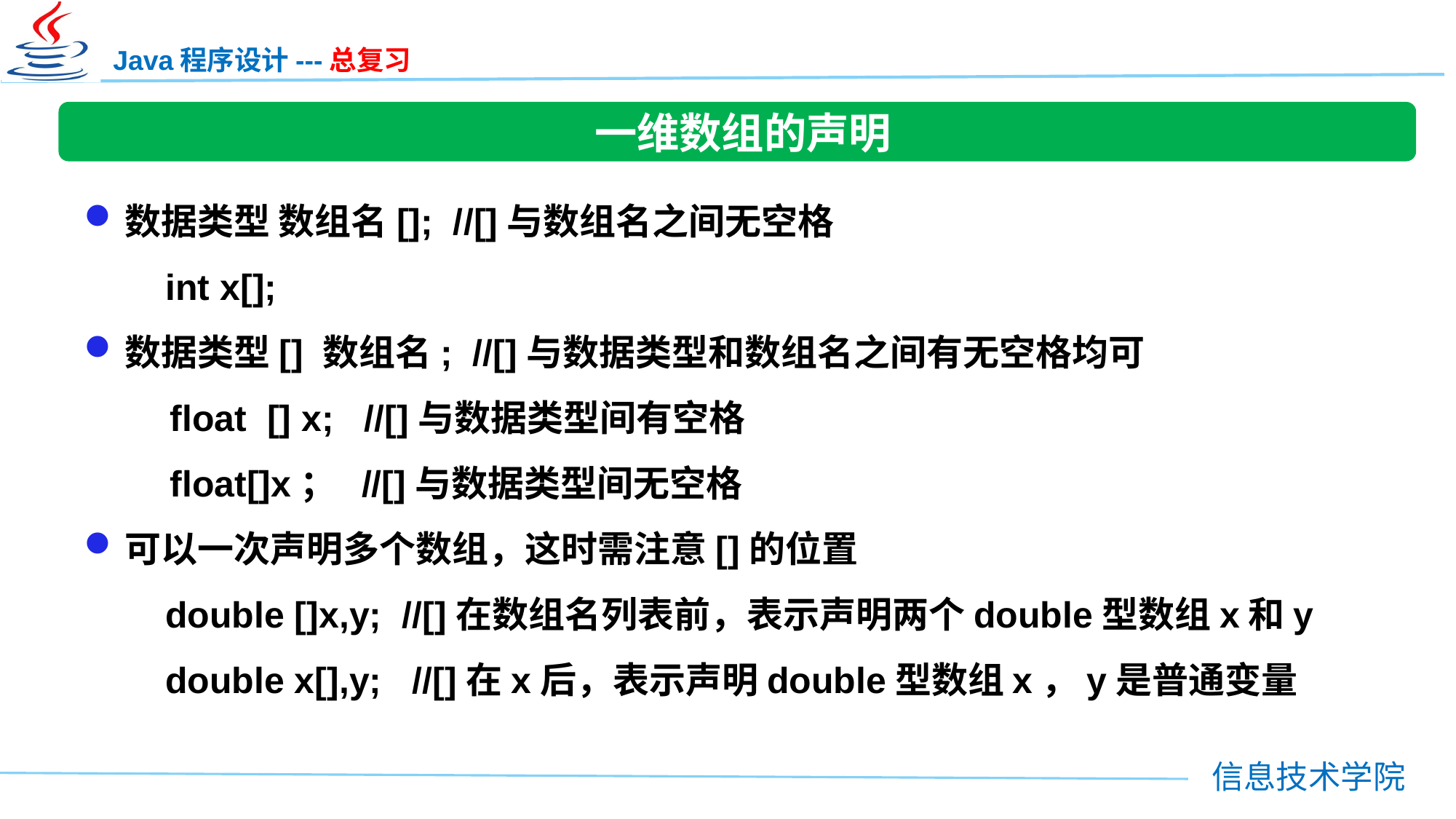

一维数组的声明
数据类型 数组名[];  //[]与数组名之间无空格
        int x[];
数据类型[] 数组名;  //[]与数据类型和数组名之间有无空格均可
float  [] x;   //[]与数据类型间有空格
float[]x；  //[]与数据类型间无空格
可以一次声明多个数组，这时需注意[]的位置
        double []x,y;  //[]在数组名列表前，表示声明两个double型数组x和y
        double x[],y;   //[]在x后，表示声明double型数组x，y是普通变量